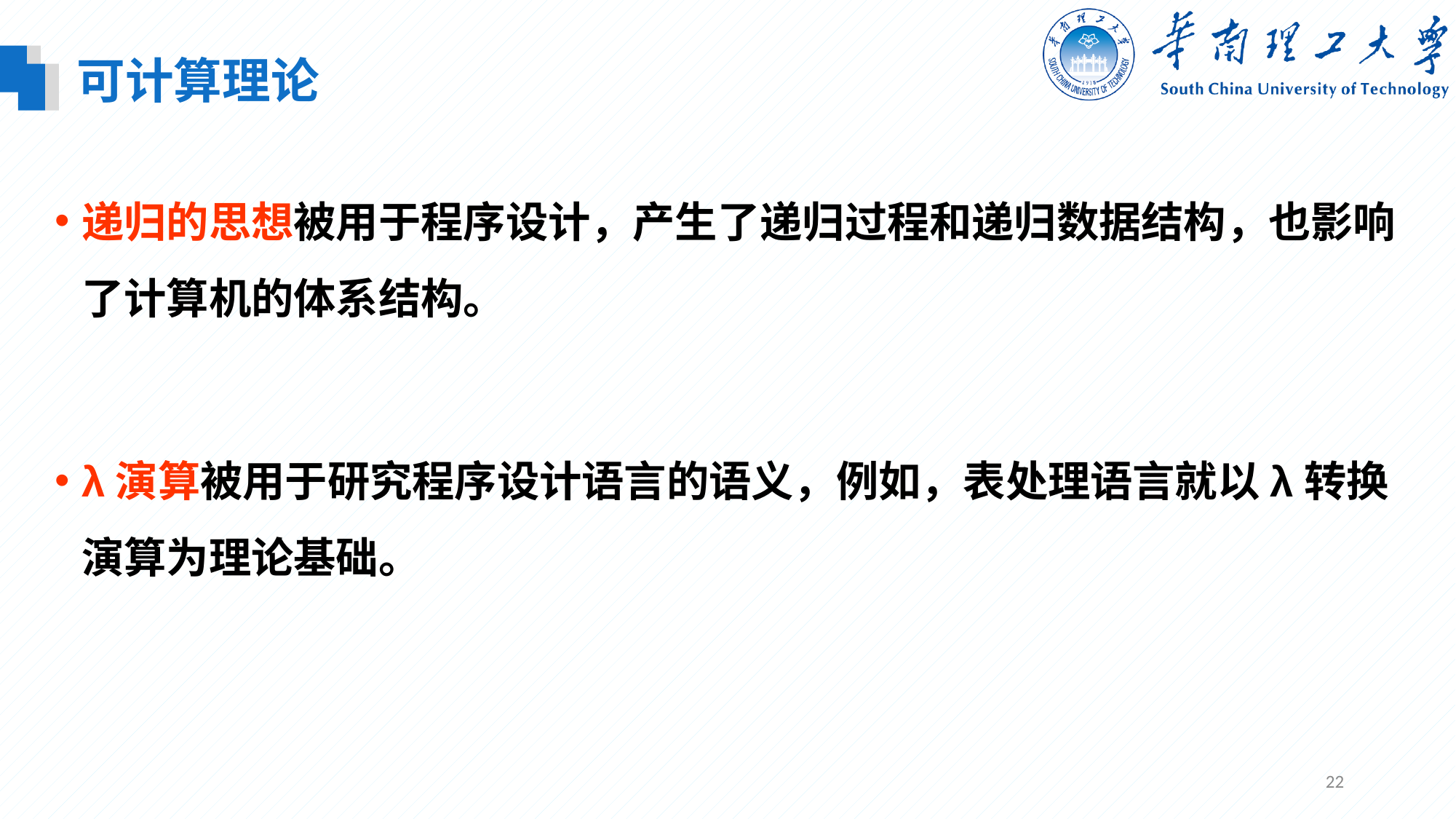

可计算理论
递归的思想被用于程序设计，产生了递归过程和递归数据结构，也影响了计算机的体系结构。

λ演算被用于研究程序设计语言的语义，例如，表处理语言就以λ转换演算为理论基础。

22